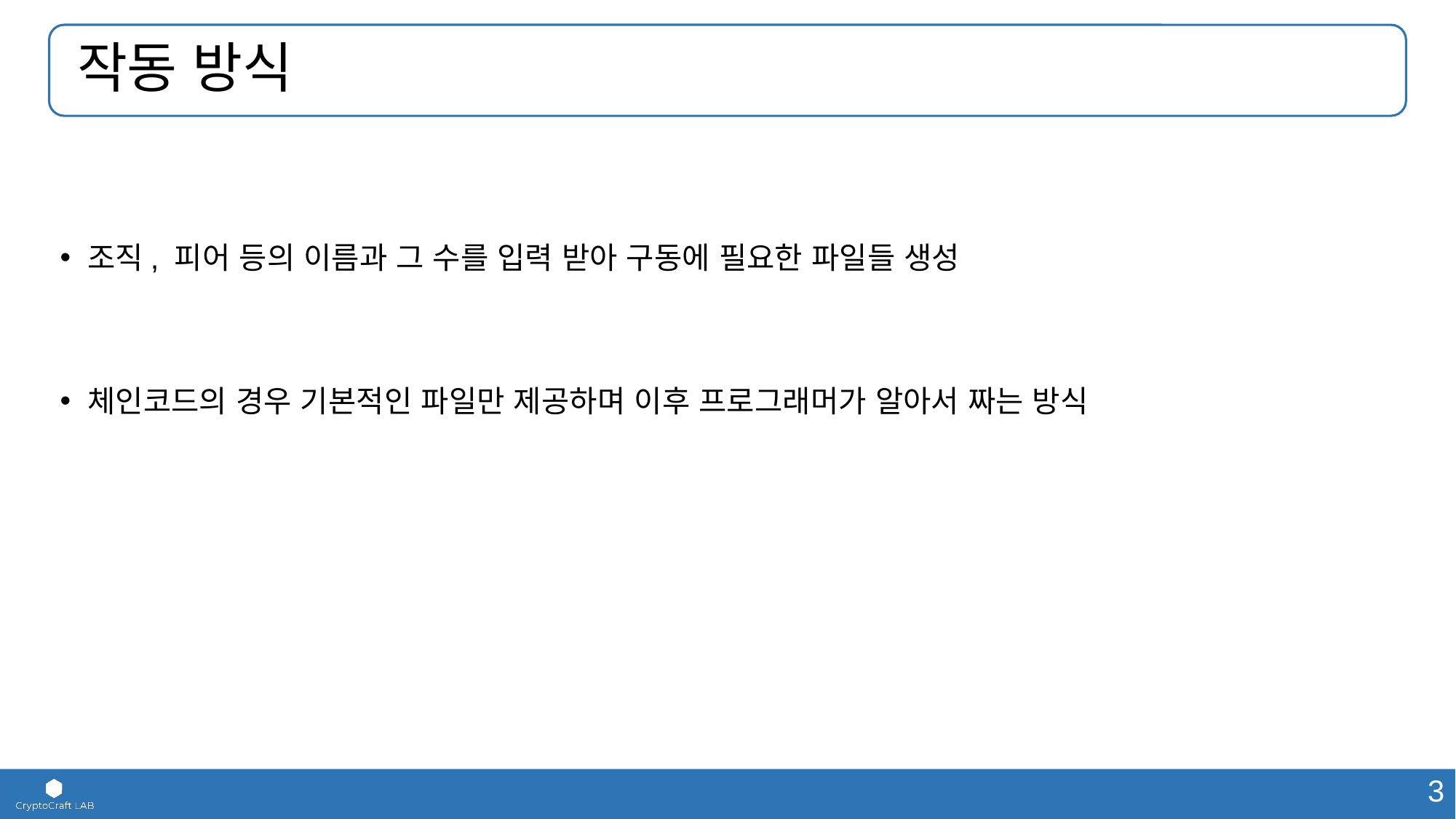

# 작동 방식

조직, 피어 등의 이름과 그 수를 입력 받아 구동에 필요한 파일들 생성

체인코드의 경우 기본적인 파일만 제공하며 이후 프로그래머가 알아서 짜는 방식